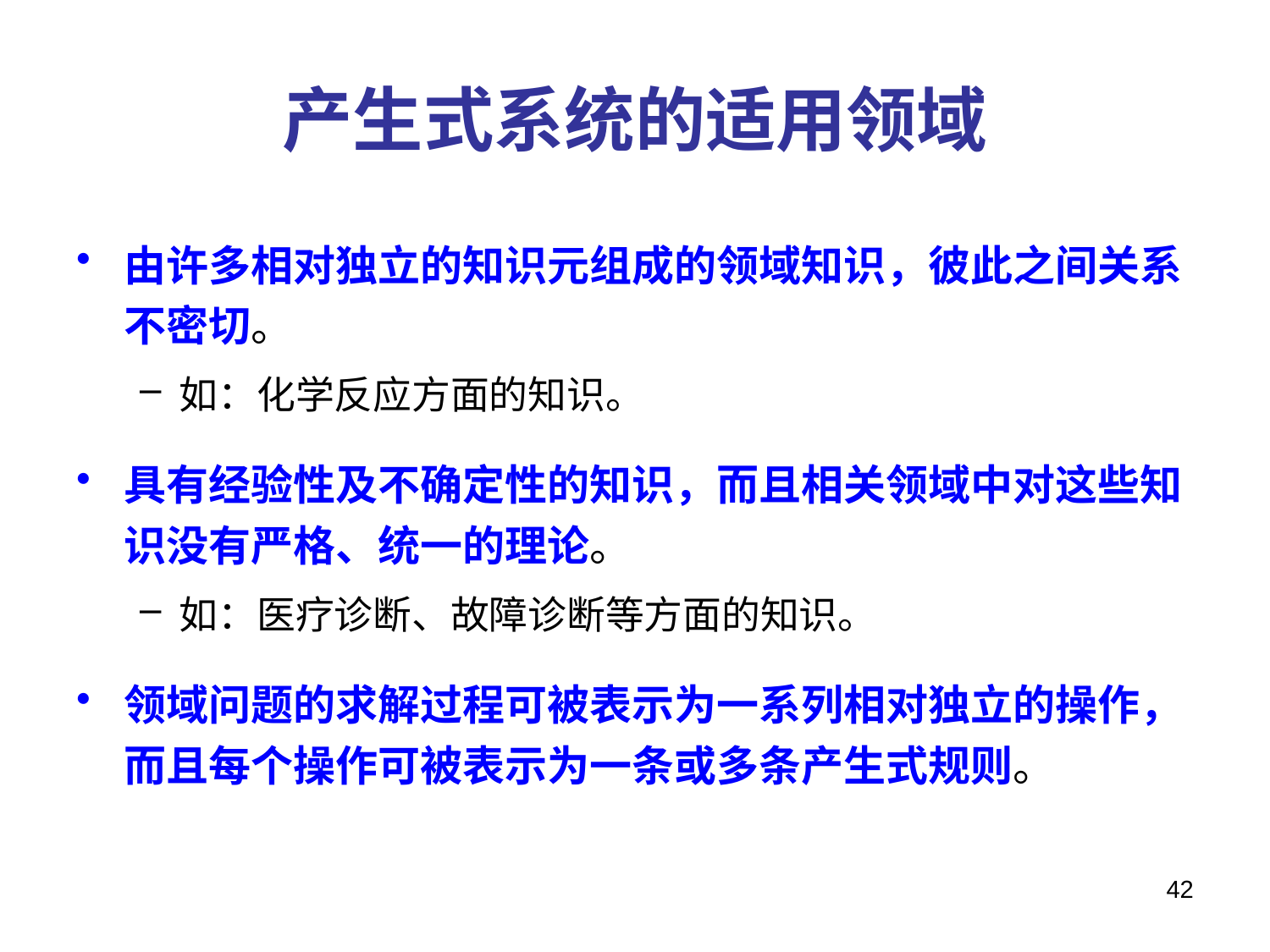

# 产生式系统的适用领域
由许多相对独立的知识元组成的领域知识，彼此之间关系不密切。
如：化学反应方面的知识。
具有经验性及不确定性的知识，而且相关领域中对这些知识没有严格、统一的理论。
如：医疗诊断、故障诊断等方面的知识。
领域问题的求解过程可被表示为一系列相对独立的操作，而且每个操作可被表示为一条或多条产生式规则。

42